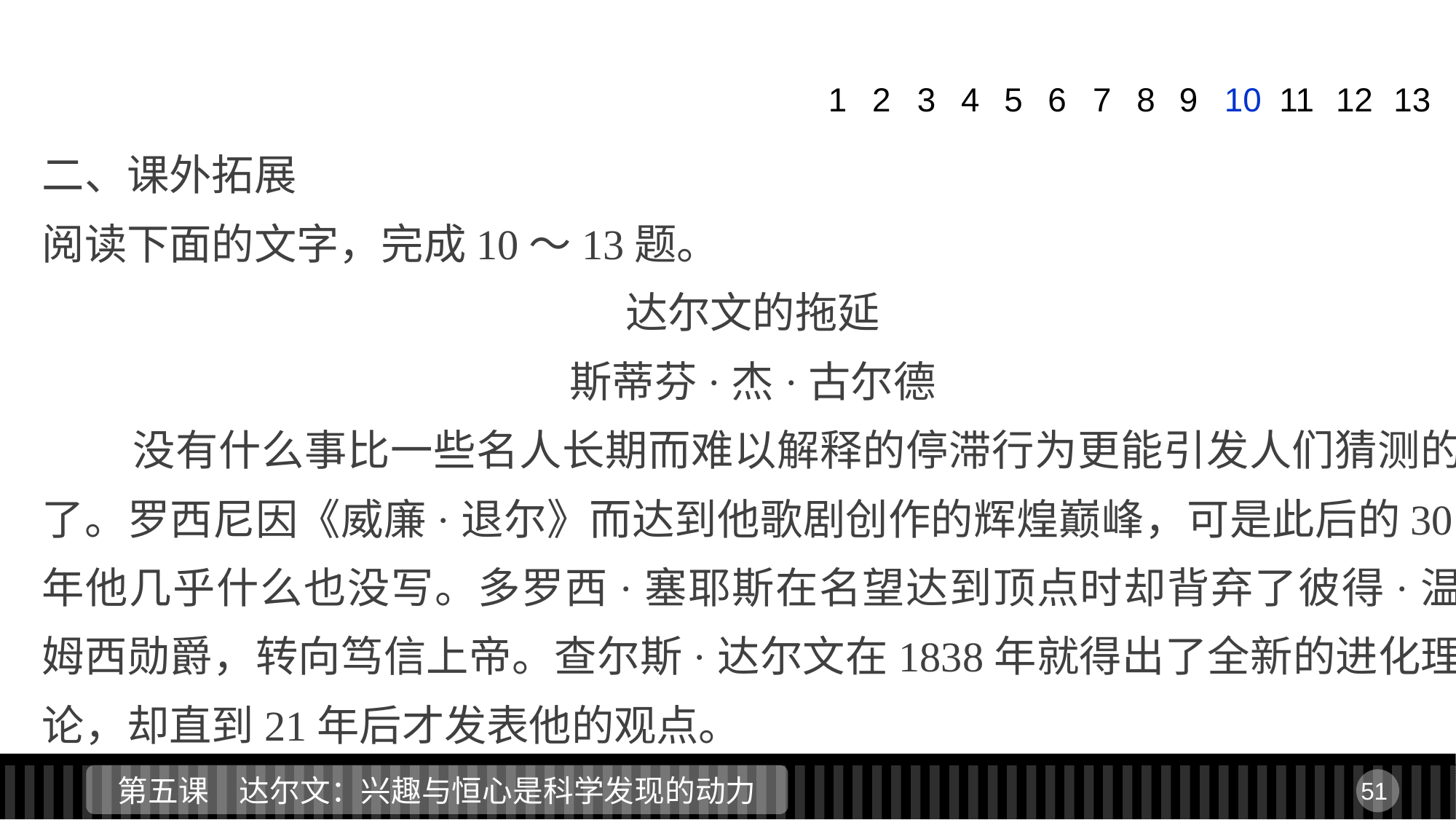

1
2
3
4
5
6
7
8
9
10
11
12
13
二、课外拓展
阅读下面的文字，完成10～13题。
达尔文的拖延
斯蒂芬·杰·古尔德
        没有什么事比一些名人长期而难以解释的停滞行为更能引发人们猜测的了。罗西尼因《威廉·退尔》而达到他歌剧创作的辉煌巅峰，可是此后的30年他几乎什么也没写。多罗西·塞耶斯在名望达到顶点时却背弃了彼得·温姆西勋爵，转向笃信上帝。查尔斯·达尔文在1838年就得出了全新的进化理论，却直到21年后才发表他的观点。